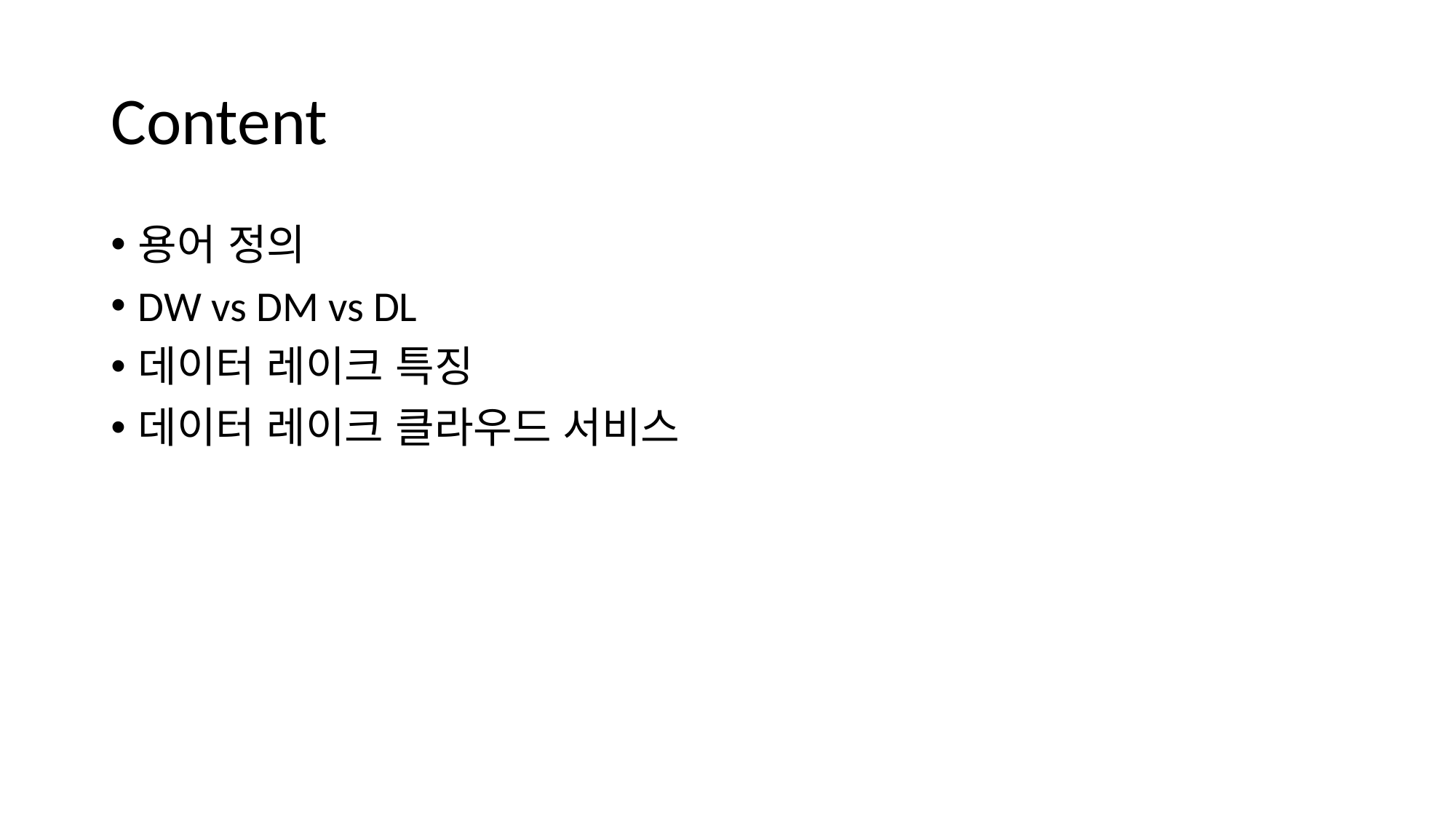

# Content
용어 정의
DW vs DM vs DL
데이터 레이크 특징
데이터 레이크 클라우드 서비스